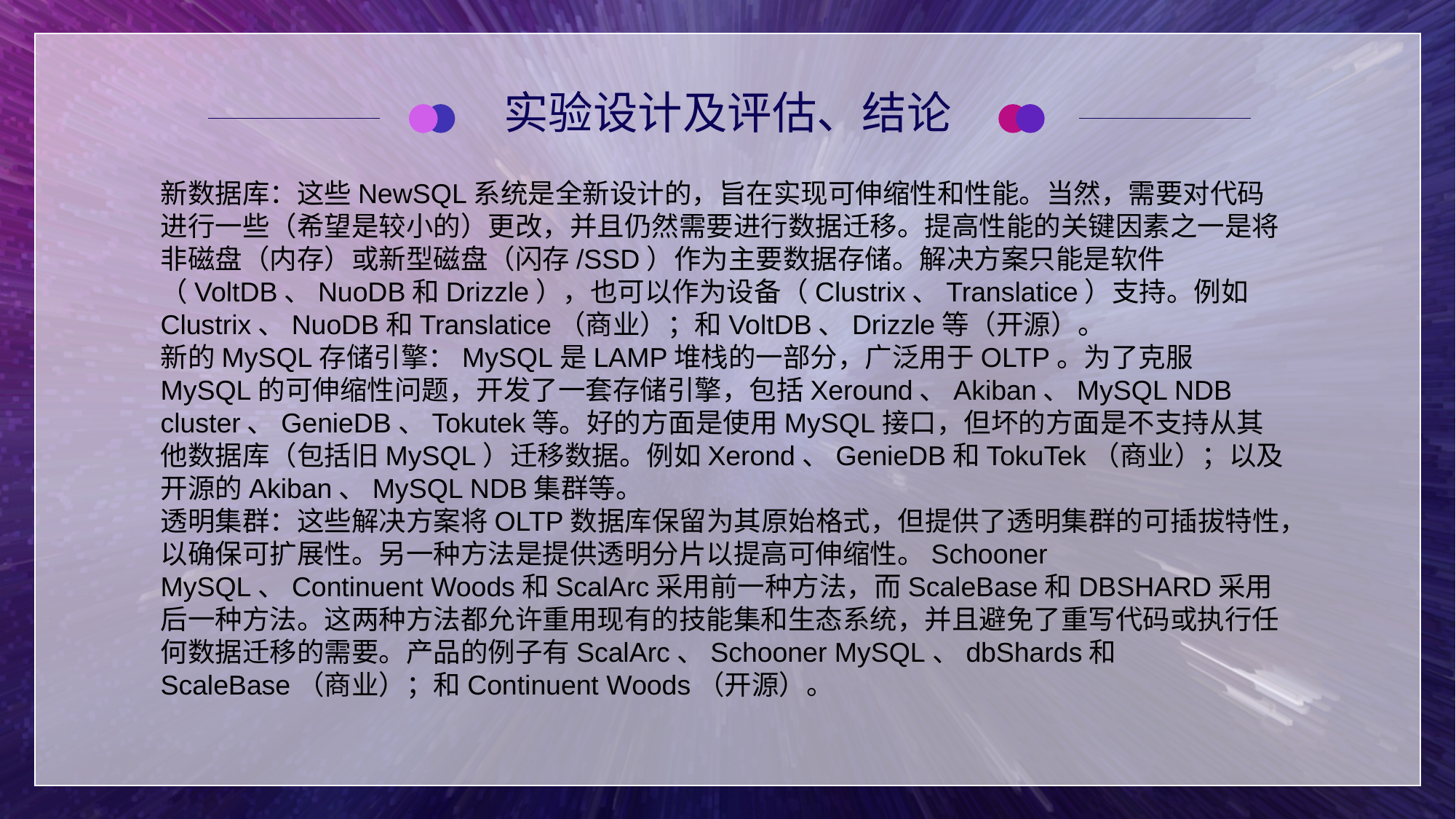

实验设计及评估、结论

新数据库：这些NewSQL系统是全新设计的，旨在实现可伸缩性和性能。当然，需要对代码进行一些（希望是较小的）更改，并且仍然需要进行数据迁移。提高性能的关键因素之一是将非磁盘（内存）或新型磁盘（闪存/SSD）作为主要数据存储。解决方案只能是软件（VoltDB、NuoDB和Drizzle），也可以作为设备（Clustrix、Translatice）支持。例如Clustrix、NuoDB和Translatice（商业）；和VoltDB、Drizzle等（开源）。
新的MySQL存储引擎：MySQL是LAMP堆栈的一部分，广泛用于OLTP。为了克服MySQL的可伸缩性问题，开发了一套存储引擎，包括Xeround、Akiban、MySQL NDB cluster、GenieDB、Tokutek等。好的方面是使用MySQL接口，但坏的方面是不支持从其他数据库（包括旧MySQL）迁移数据。例如Xerond、GenieDB和TokuTek（商业）；以及开源的Akiban、MySQL NDB集群等。
透明集群：这些解决方案将OLTP数据库保留为其原始格式，但提供了透明集群的可插拔特性，以确保可扩展性。另一种方法是提供透明分片以提高可伸缩性。Schooner MySQL、Continuent Woods和ScalArc采用前一种方法，而ScaleBase和DBSHARD采用后一种方法。这两种方法都允许重用现有的技能集和生态系统，并且避免了重写代码或执行任何数据迁移的需要。产品的例子有ScalArc、Schooner MySQL、dbShards和ScaleBase（商业）；和Continuent Woods（开源）。